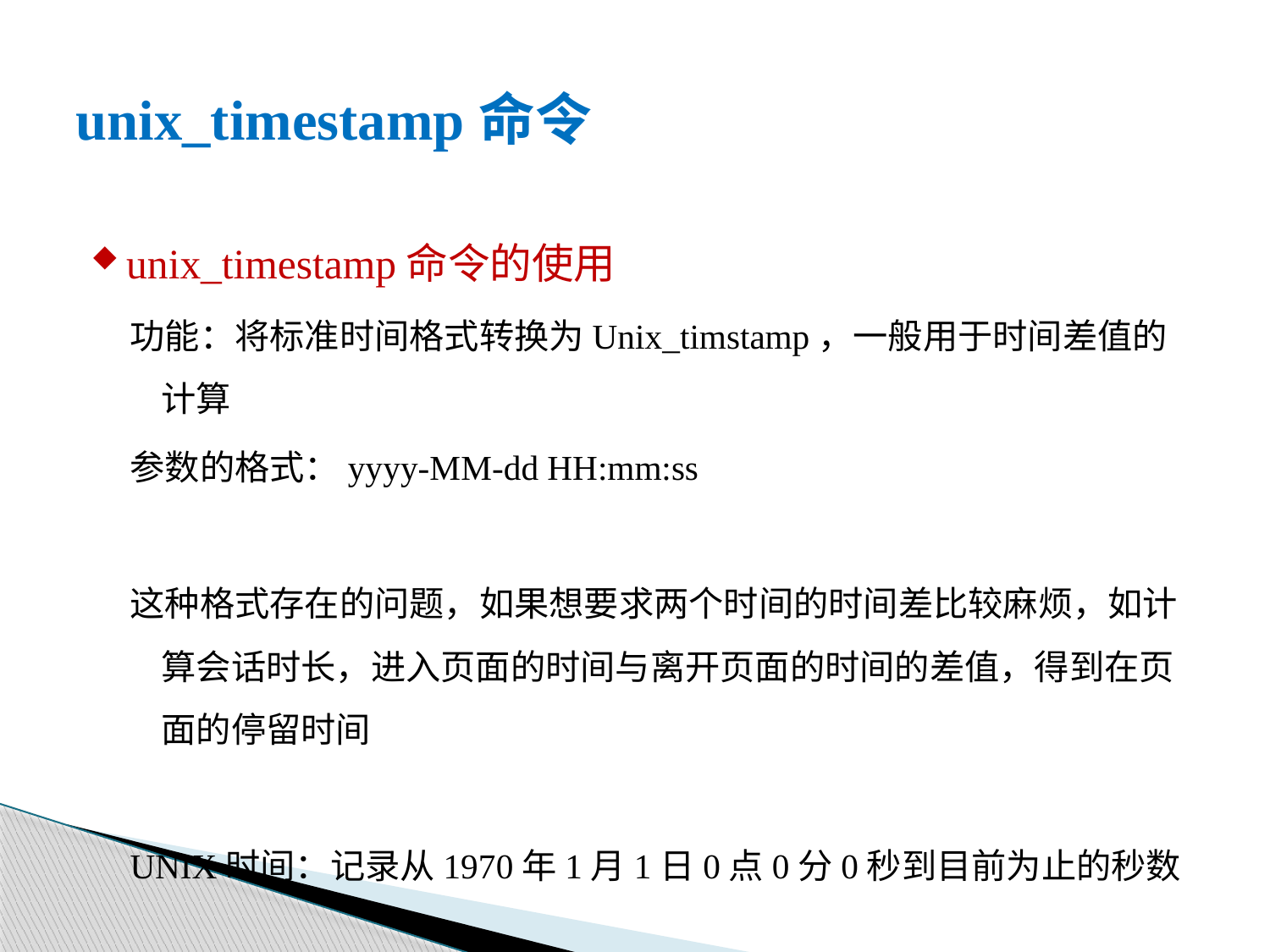

# unix_timestamp命令
unix_timestamp命令的使用
功能：将标准时间格式转换为Unix_timstamp，一般用于时间差值的计算
参数的格式：yyyy-MM-dd HH:mm:ss

这种格式存在的问题，如果想要求两个时间的时间差比较麻烦，如计算会话时长，进入页面的时间与离开页面的时间的差值，得到在页面的停留时间

UNIX时间：记录从1970年1月1日0点0分0秒到目前为止的秒数